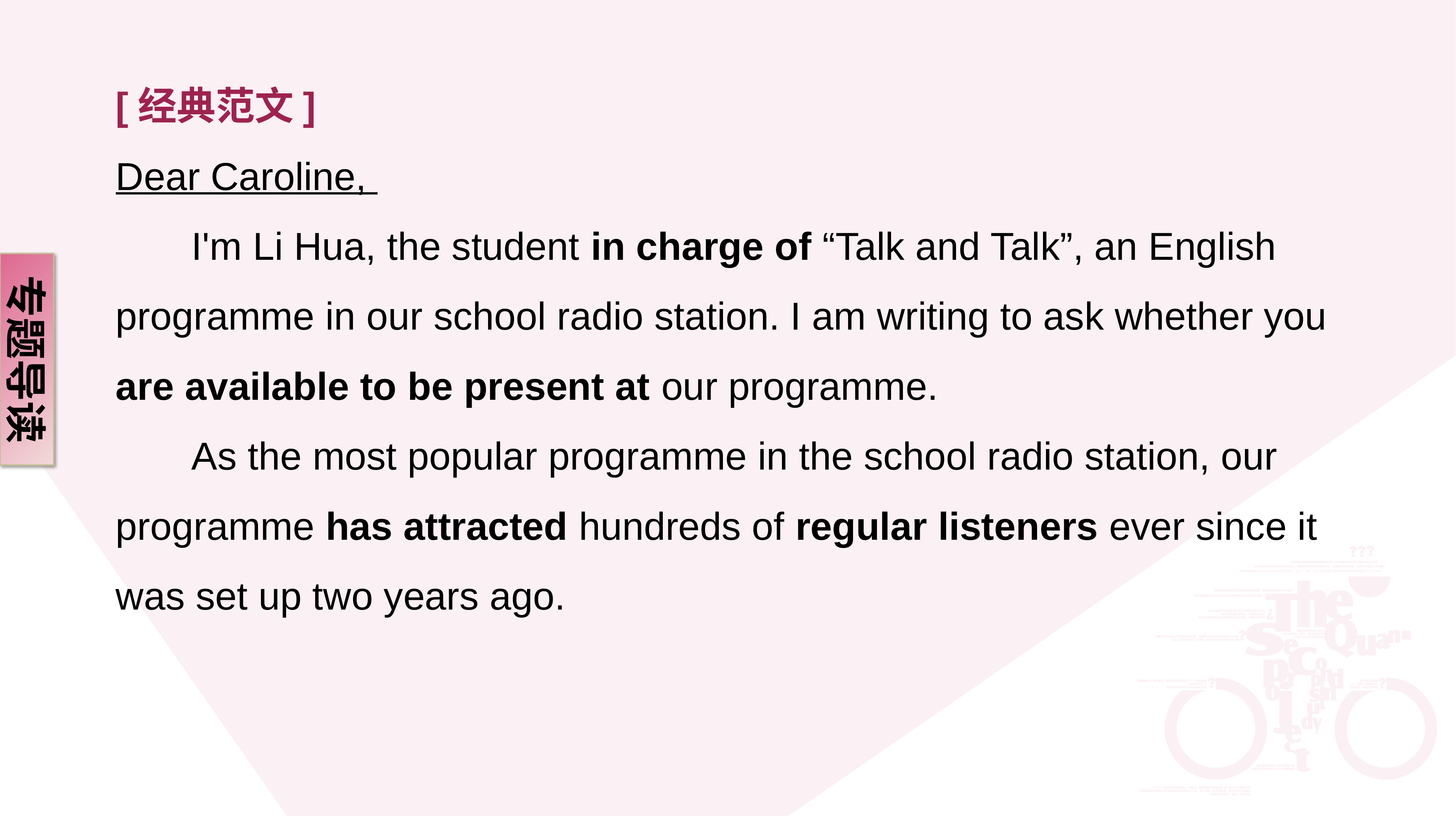

[经典范文]
Dear Caroline,
       I'm Li Hua, the student in charge of “Talk and Talk”, an English programme in our school radio station. I am writing to ask whether you are available to be present at our programme.
       As the most popular programme in the school radio station, our programme has attracted hundreds of regular listeners ever since it was set up two years ago.
专题导读